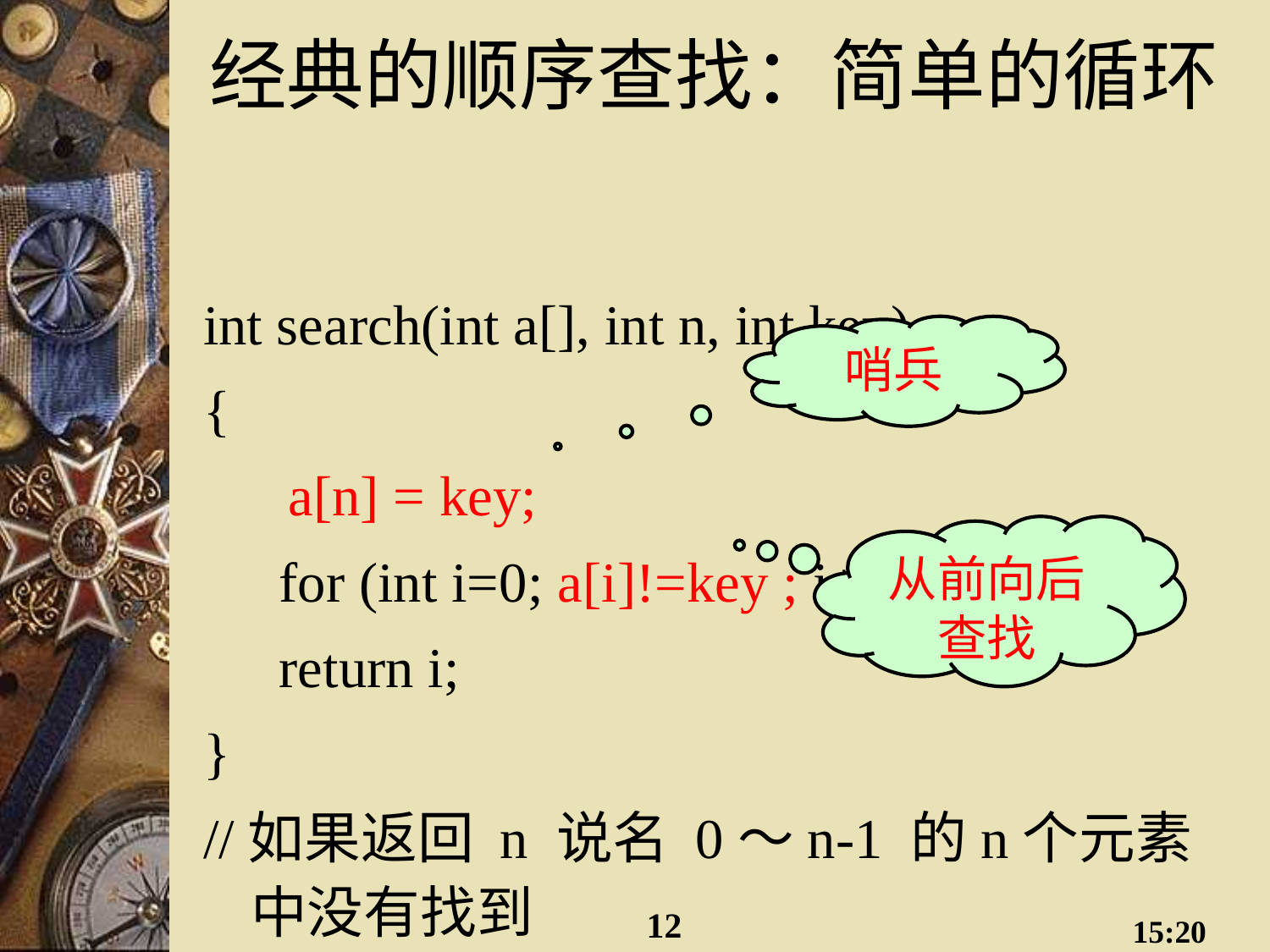

# 经典的顺序查找：简单的循环
int search(int a[], int n, int key)
{
      a[n] = key;
	  for (int i=0; a[i]!=key ; i++);
   	  return i;
}
//如果返回 n 说名 0～n-1 的n个元素中没有找到
哨兵
从前向后查找